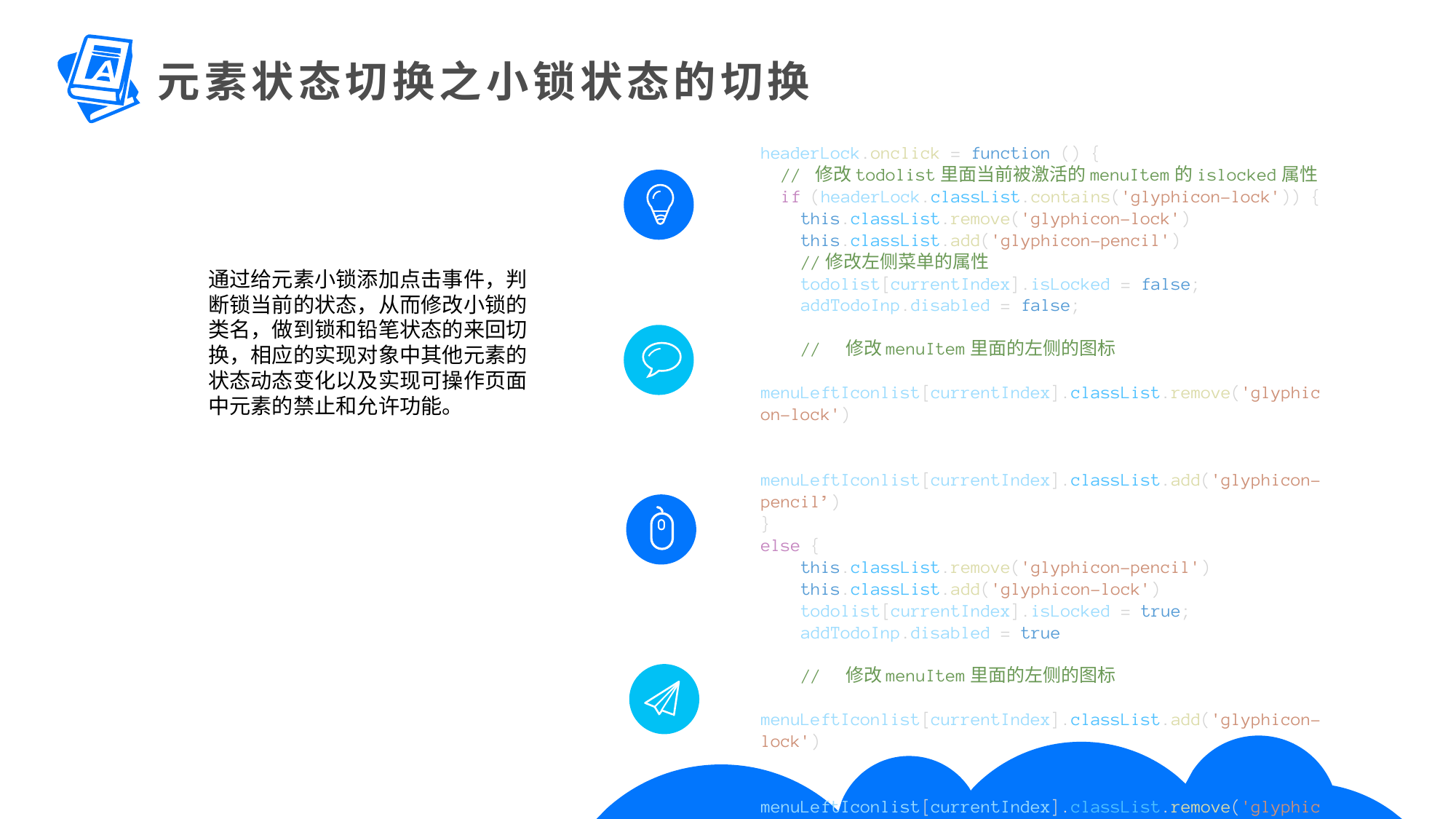

元素状态切换之小锁状态的切换
headerLock.onclick = function () {
  // 修改todolist里面当前被激活的menuItem的islocked属性
  if (headerLock.classList.contains('glyphicon-lock')) {
    this.classList.remove('glyphicon-lock')
    this.classList.add('glyphicon-pencil')
    //修改左侧菜单的属性
    todolist[currentIndex].isLocked = false;
    addTodoInp.disabled = false;
    //  修改menuItem里面的左侧的图标
    menuLeftIconlist[currentIndex].classList.remove('glyphicon-lock')
    menuLeftIconlist[currentIndex].classList.add('glyphicon-pencil’)
}
else {
    this.classList.remove('glyphicon-pencil')
    this.classList.add('glyphicon-lock')
    todolist[currentIndex].isLocked = true;
    addTodoInp.disabled = true
    //  修改menuItem里面的左侧的图标
    menuLeftIconlist[currentIndex].classList.add('glyphicon-lock')
    menuLeftIconlist[currentIndex].classList.remove('glyphicon-pencil')

通过给元素小锁添加点击事件，判断锁当前的状态，从而修改小锁的类名，做到锁和铅笔状态的来回切换，相应的实现对象中其他元素的状态动态变化以及实现可操作页面中元素的禁止和允许功能。